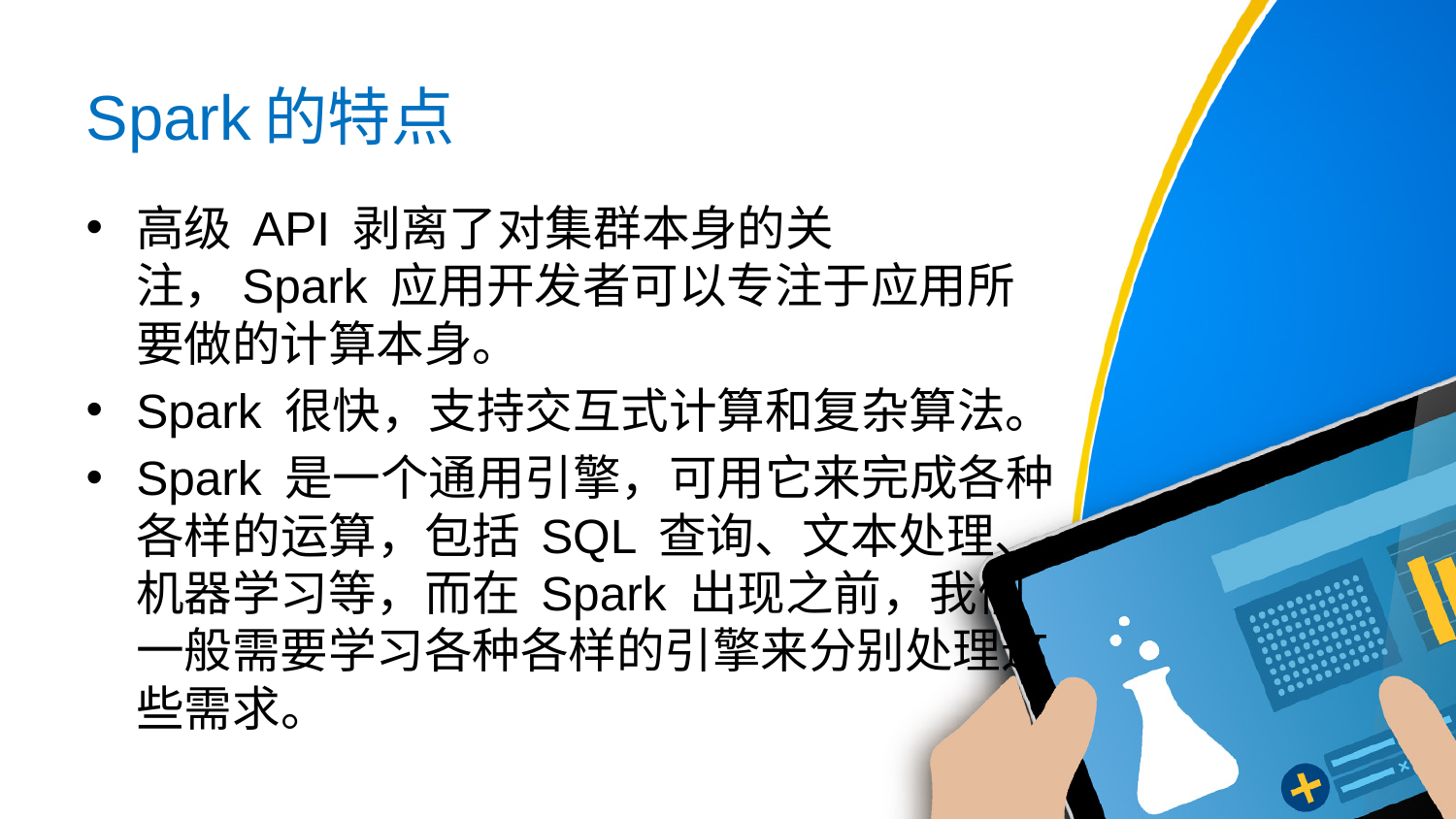

# Spark的特点
高级 API 剥离了对集群本身的关注，Spark 应用开发者可以专注于应用所要做的计算本身。
Spark 很快，支持交互式计算和复杂算法。
Spark 是一个通用引擎，可用它来完成各种各样的运算，包括 SQL 查询、文本处理、机器学习等，而在 Spark 出现之前，我们一般需要学习各种各样的引擎来分别处理这些需求。